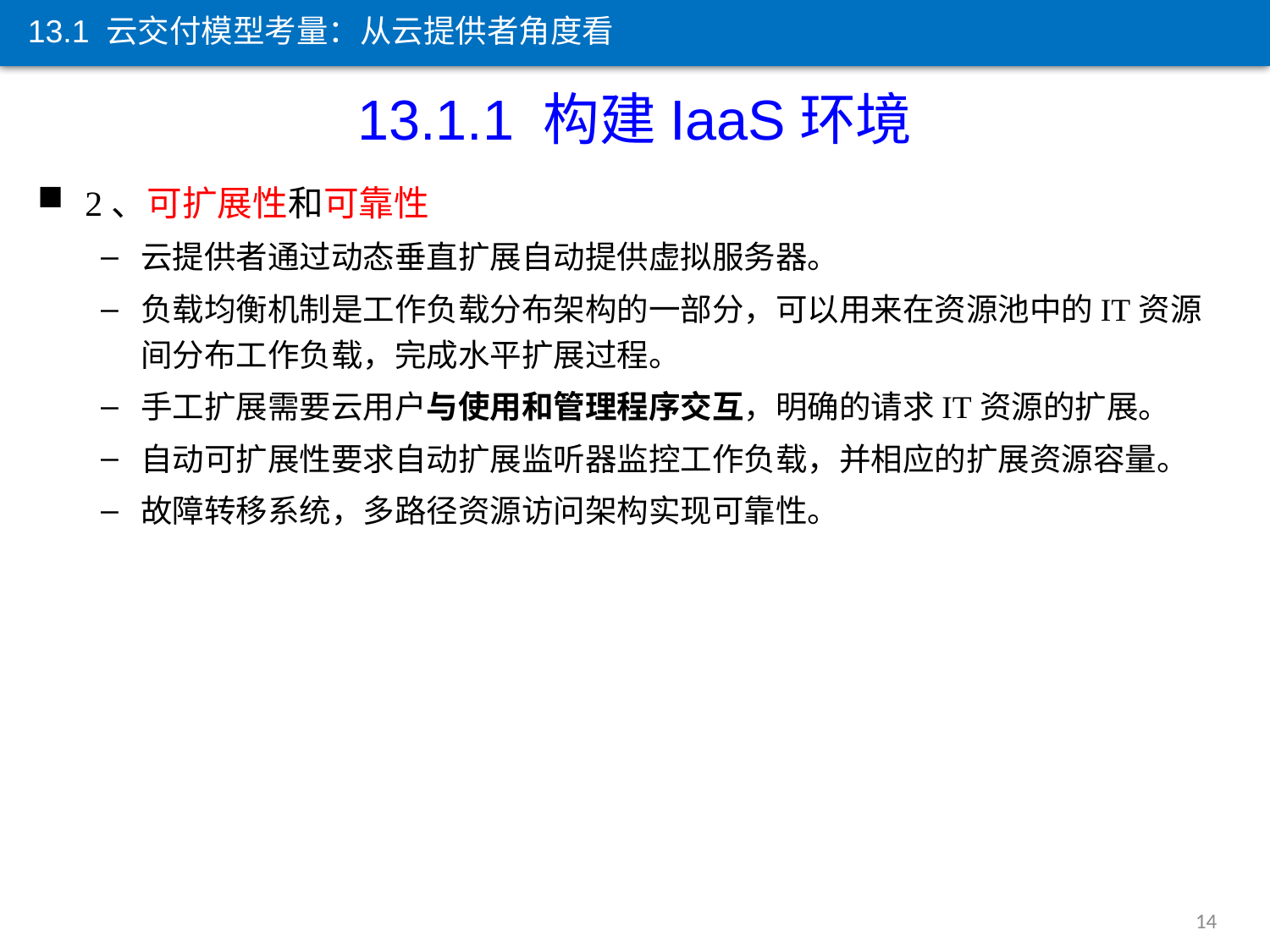

13.1 云交付模型考量：从云提供者角度看
13.1.1 构建IaaS环境
2、可扩展性和可靠性
云提供者通过动态垂直扩展自动提供虚拟服务器。
负载均衡机制是工作负载分布架构的一部分，可以用来在资源池中的IT资源间分布工作负载，完成水平扩展过程。
手工扩展需要云用户与使用和管理程序交互，明确的请求IT资源的扩展。
自动可扩展性要求自动扩展监听器监控工作负载，并相应的扩展资源容量。
故障转移系统，多路径资源访问架构实现可靠性。
14